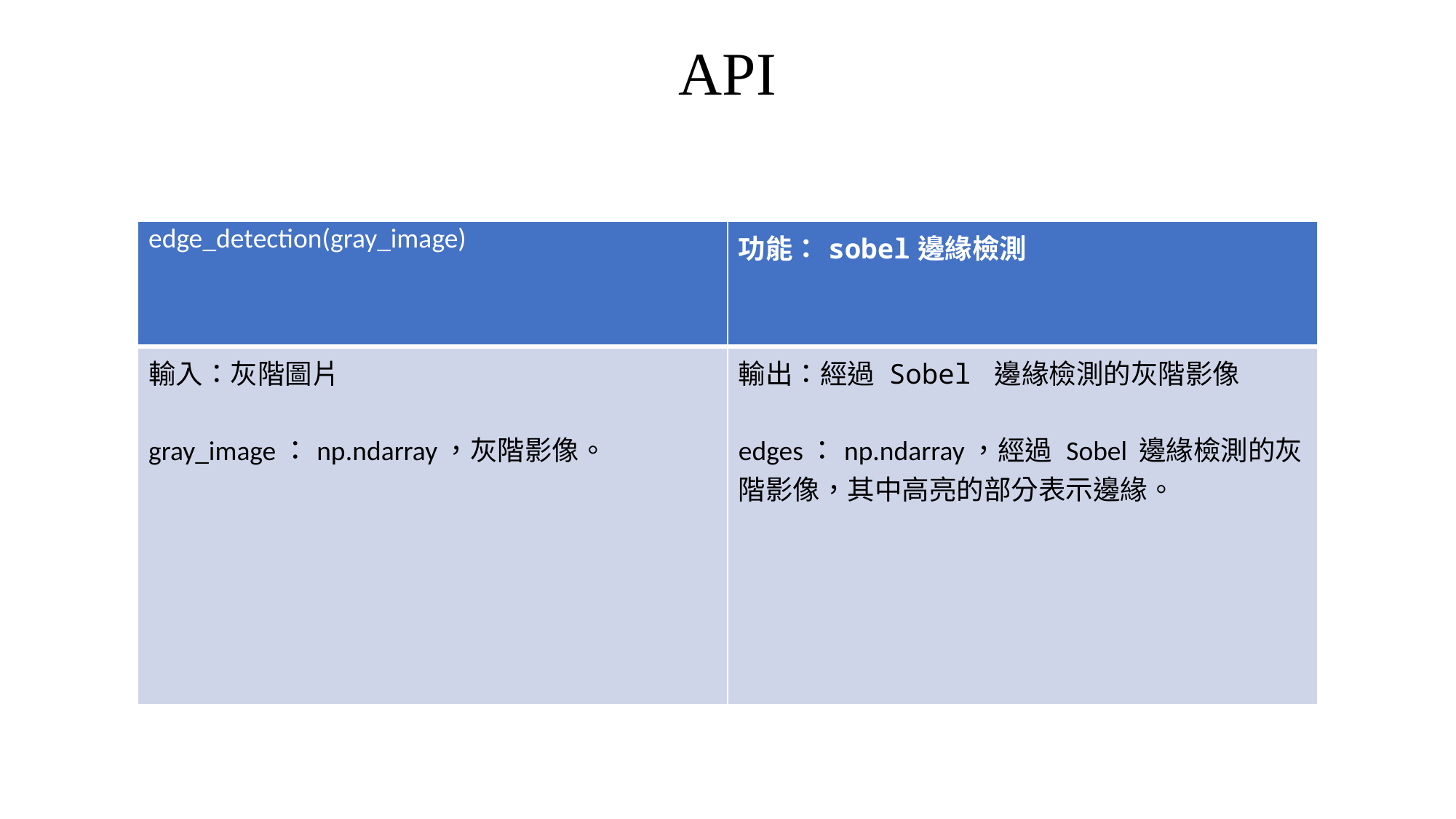

API
| edge\_detection(gray\_image) | 功能：sobel邊緣檢測 |
| --- | --- |
| 輸入：灰階圖片 gray\_image：np.ndarray，灰階影像。 | 輸出：經過 Sobel 邊緣檢測的灰階影像 edges：np.ndarray，經過 Sobel 邊緣檢測的灰階影像，其中高亮的部分表示邊緣。 |